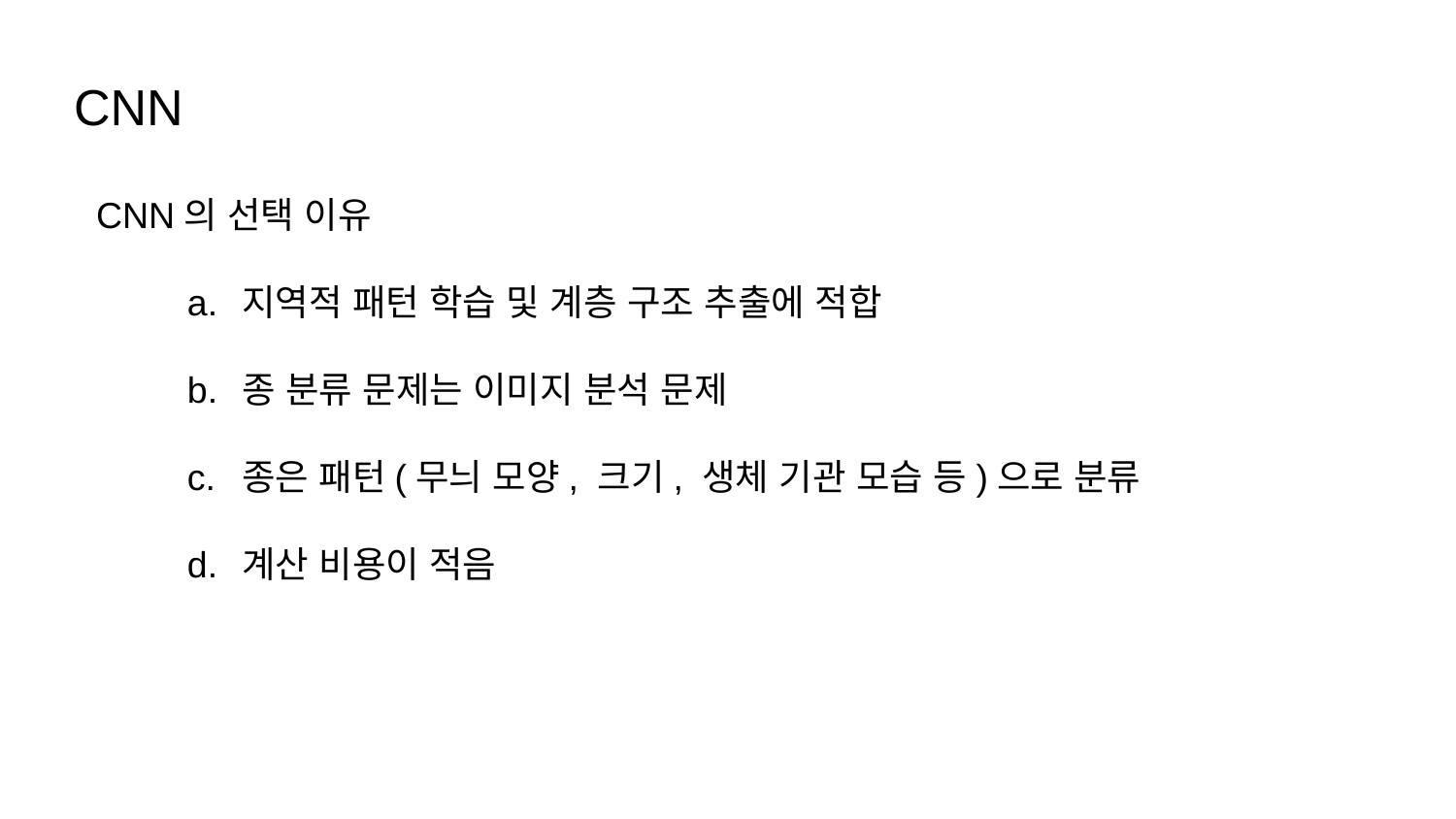

CNN
CNN의 선택 이유

지역적 패턴 학습 및 계층 구조 추출에 적합

종 분류 문제는 이미지 분석 문제

종은 패턴(무늬 모양, 크기, 생체 기관 모습 등)으로 분류

계산 비용이 적음